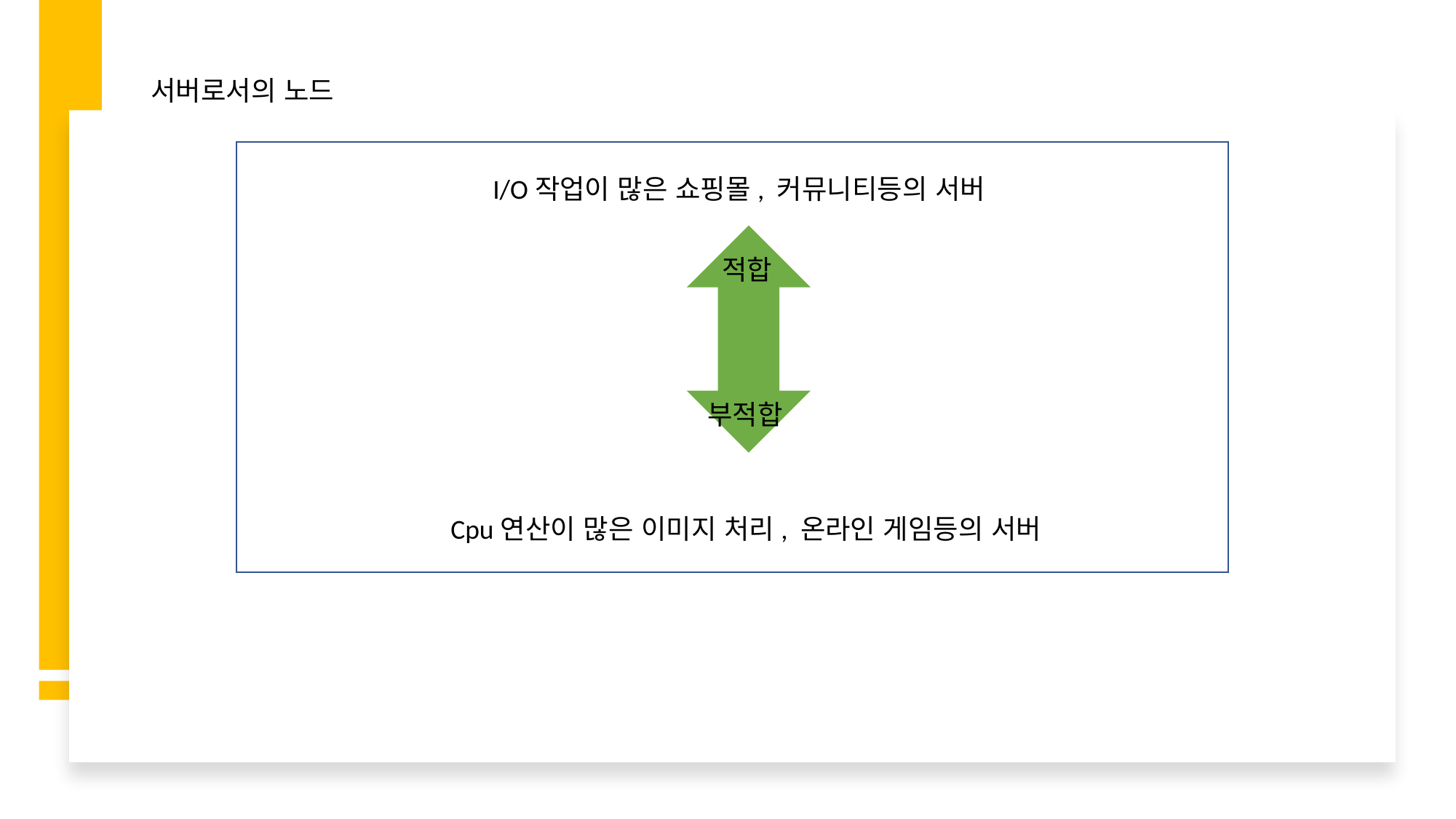

서버로서의 노드

I/O작업이 많은 쇼핑몰, 커뮤니티등의 서버
적합

부적합
Cpu연산이 많은 이미지 처리, 온라인 게임등의 서버